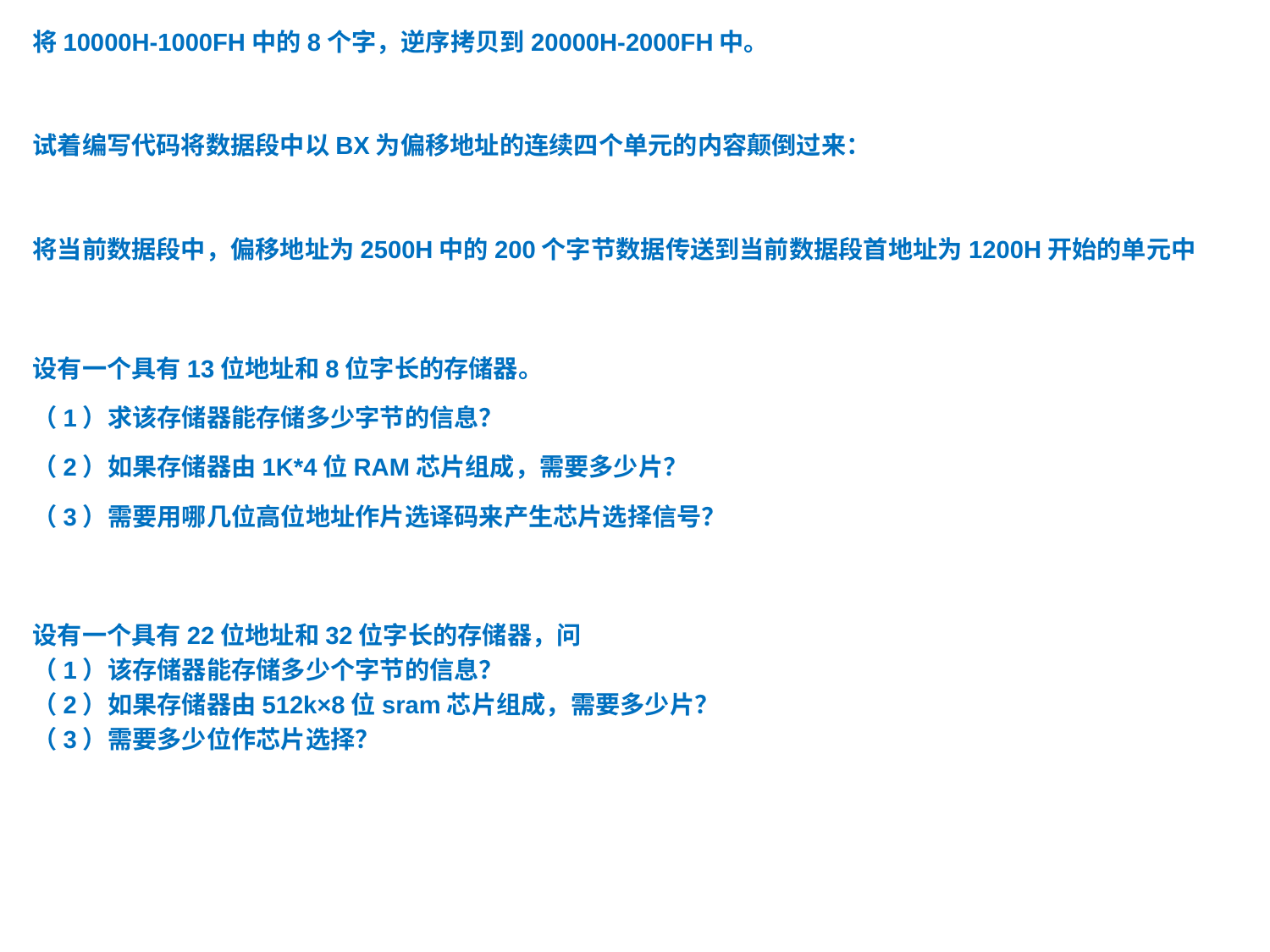

将10000H-1000FH中的8个字，逆序拷贝到20000H-2000FH中。

试着编写代码将数据段中以BX为偏移地址的连续四个单元的内容颠倒过来：

将当前数据段中，偏移地址为2500H中的200个字节数据传送到当前数据段首地址为1200H开始的单元中

设有一个具有13位地址和8位字长的存储器。
（1）求该存储器能存储多少字节的信息？
（2）如果存储器由1K*4位RAM芯片组成，需要多少片？
（3）需要用哪几位高位地址作片选译码来产生芯片选择信号？

设有一个具有22位地址和32位字长的存储器，问
（1）该存储器能存储多少个字节的信息？
（2）如果存储器由512k×8位sram芯片组成，需要多少片？
（3）需要多少位作芯片选择？